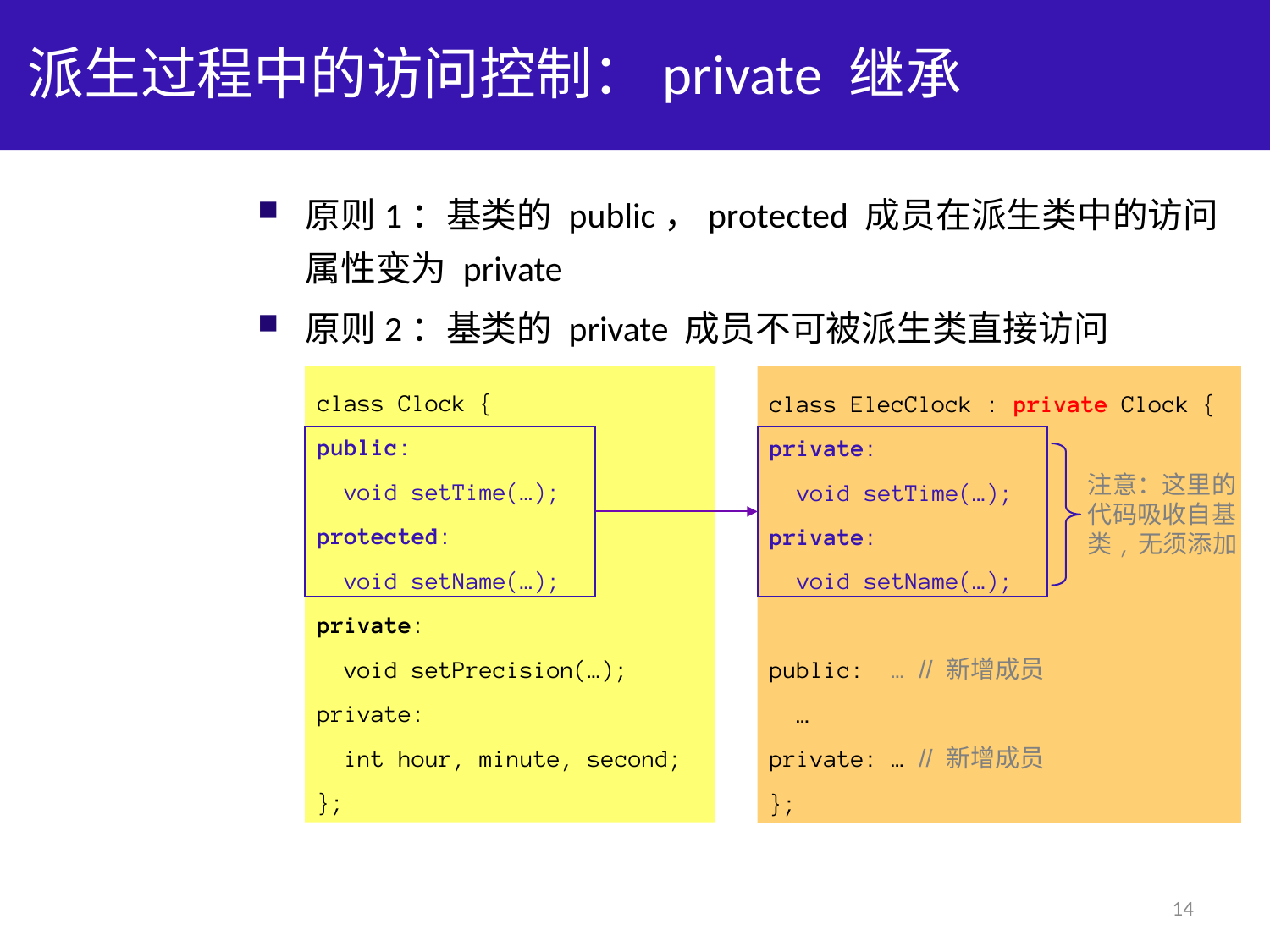

# 派生过程中的访问控制：private 继承
原则1：基类的 public，protected 成员在派生类中的访问属性变为 private
原则2：基类的 private 成员不可被派生类直接访问
class Clock {
public:
  void setTime(…);
protected:
  void setName(…);
private:
  void setPrecision(…);
private:
  int hour, minute, second;
};
class ElecClock : private Clock {
private:
  void setTime(…);
private:
  void setName(…);

public:  … // 新增成员
  …
private: … // 新增成员
};

注意：这里的
代码吸收自基
类,无须添加
14